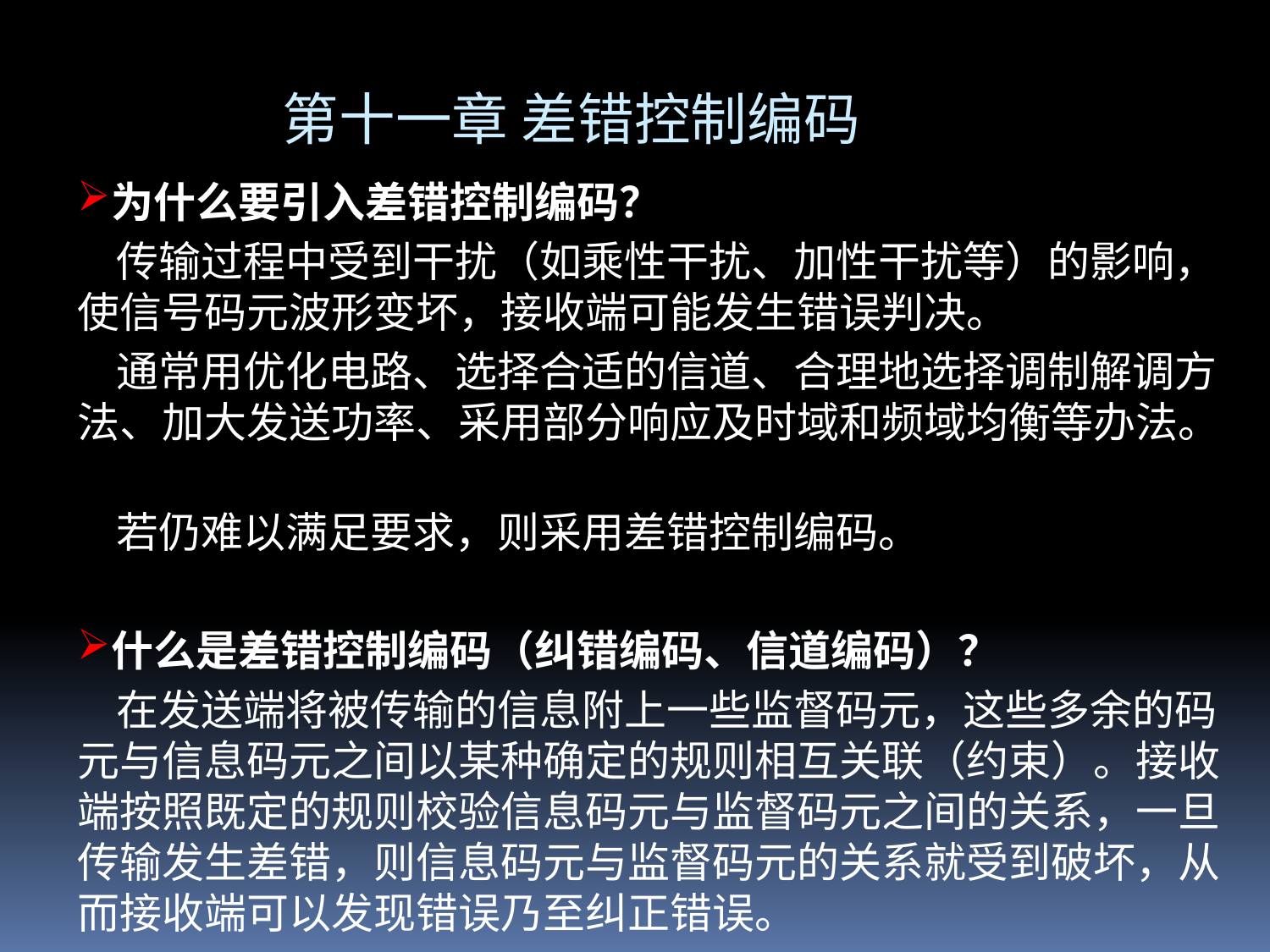

第十一章 差错控制编码
为什么要引入差错控制编码？
   传输过程中受到干扰（如乘性干扰、加性干扰等）的影响，使信号码元波形变坏，接收端可能发生错误判决。
   通常用优化电路、选择合适的信道、合理地选择调制解调方法、加大发送功率、采用部分响应及时域和频域均衡等办法。
   若仍难以满足要求，则采用差错控制编码。

什么是差错控制编码（纠错编码、信道编码）？
   在发送端将被传输的信息附上一些监督码元，这些多余的码元与信息码元之间以某种确定的规则相互关联（约束）。接收端按照既定的规则校验信息码元与监督码元之间的关系，一旦传输发生差错，则信息码元与监督码元的关系就受到破坏，从而接收端可以发现错误乃至纠正错误。